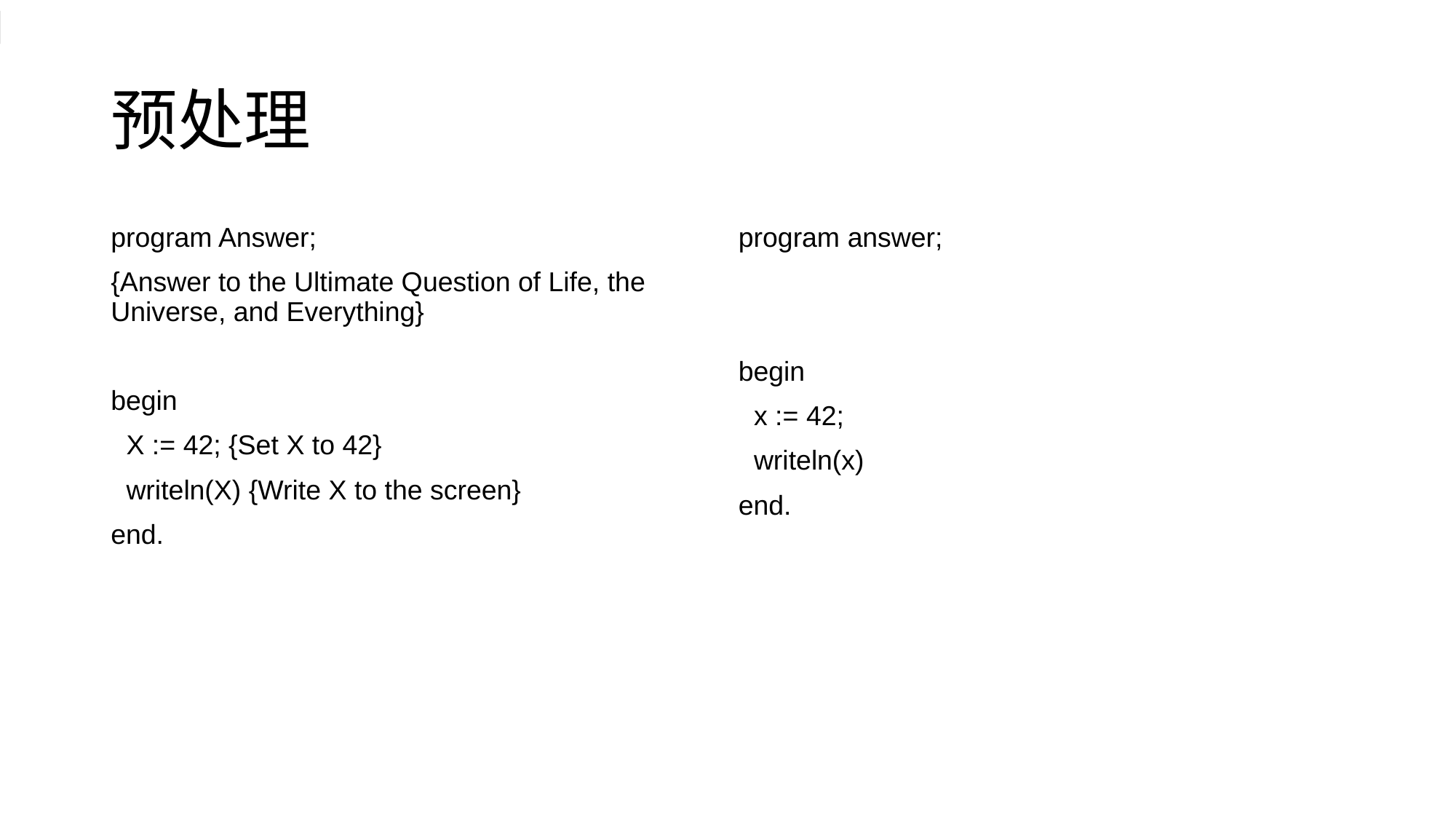

# 预处理
program Answer;
{Answer to the Ultimate Question of Life, the Universe, and Everything}

begin
  X := 42; {Set X to 42}
  writeln(X) {Write X to the screen}
end.
program answer;

begin
  x := 42;
  writeln(x)
end.